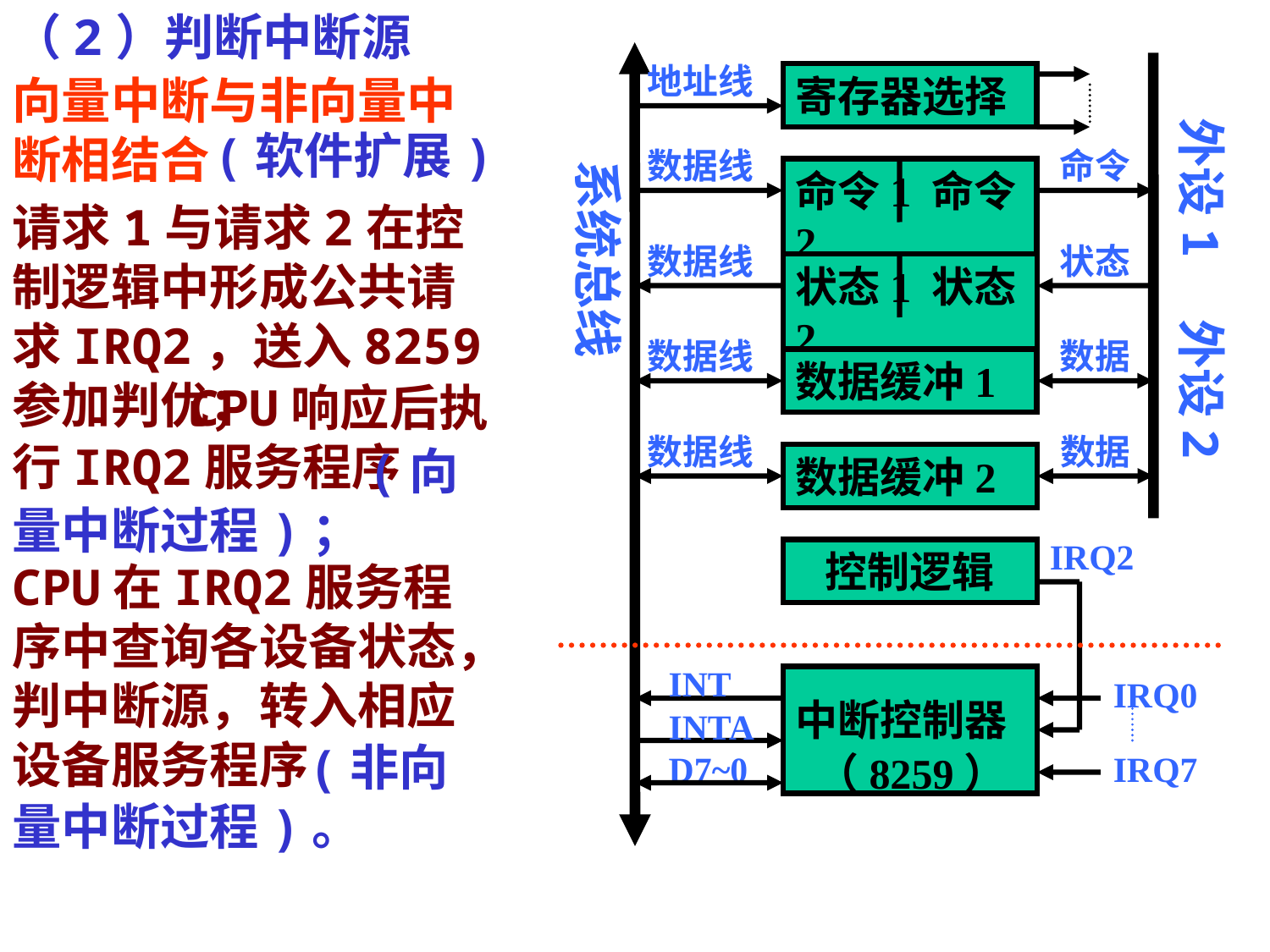

（2）判断中断源

地址线

寄存器选择

外设1

数据线
命令
系统总线
命令1 命令2

数据线
状态
状态1 状态2

外设2
数据线
数据
数据缓冲1

数据线
数据
数据缓冲2

IRQ2
  控制逻辑

INT

IRQ0
中断控制器

INTA

D7~0
（8259）
IRQ7

向量中断与非向量中断相结合
(软件扩展)
请求1与请求2在控制逻辑中形成公共请求IRQ2，送入8259参加判优；
      CPU响应后执行IRQ2服务程序
            (向量中断过程)；
CPU在IRQ2服务程序中查询各设备状态，判中断源，转入相应设备服务程序
          (非向量中断过程)。